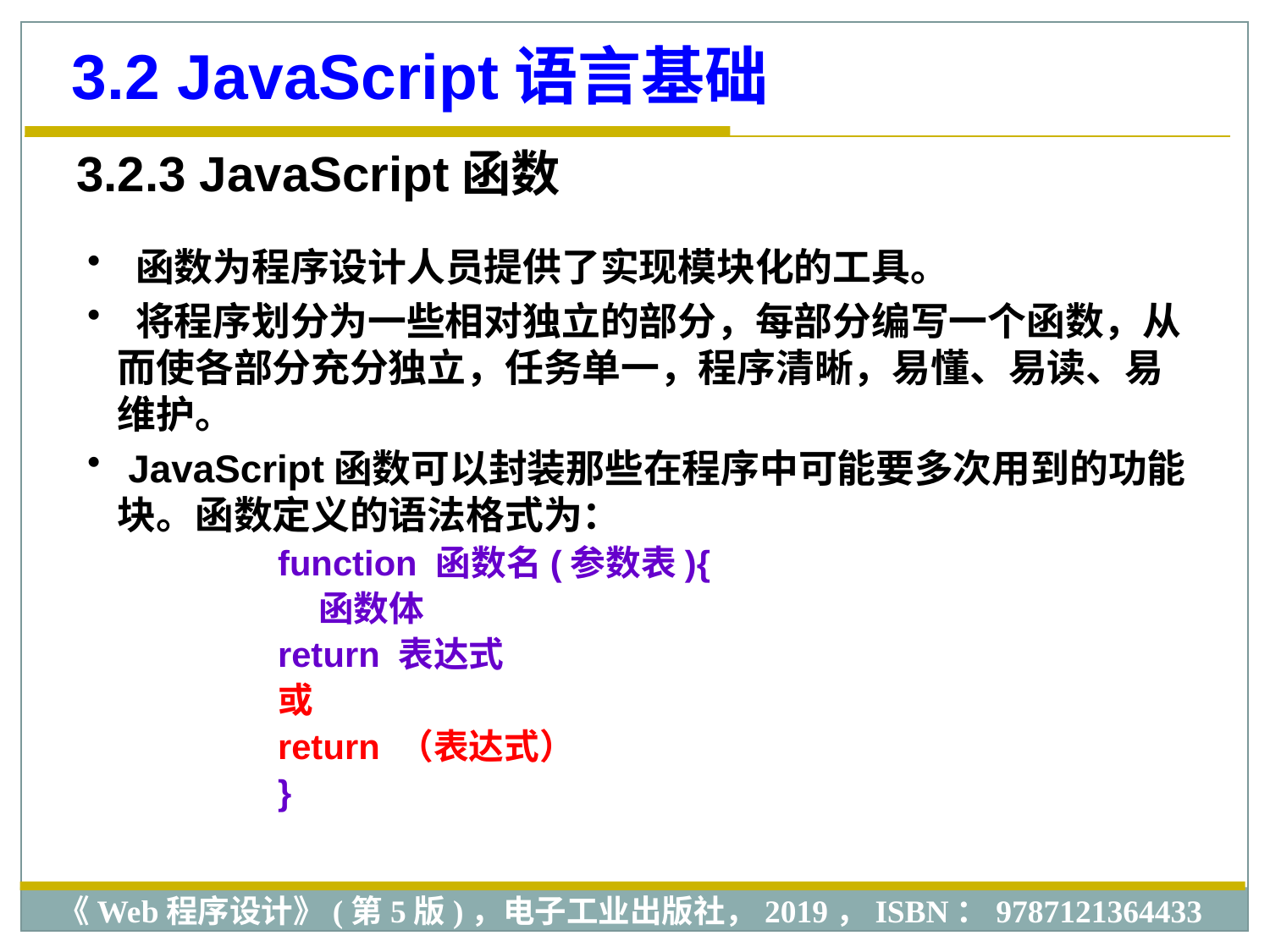

3.2 JavaScript语言基础
3.2.3 JavaScript函数
 函数为程序设计人员提供了实现模块化的工具。
 将程序划分为一些相对独立的部分，每部分编写一个函数，从而使各部分充分独立，任务单一，程序清晰，易懂、易读、易维护。
 JavaScript函数可以封装那些在程序中可能要多次用到的功能块。函数定义的语法格式为：
function 函数名(参数表){
    函数体
return 表达式
或
return （表达式）
}